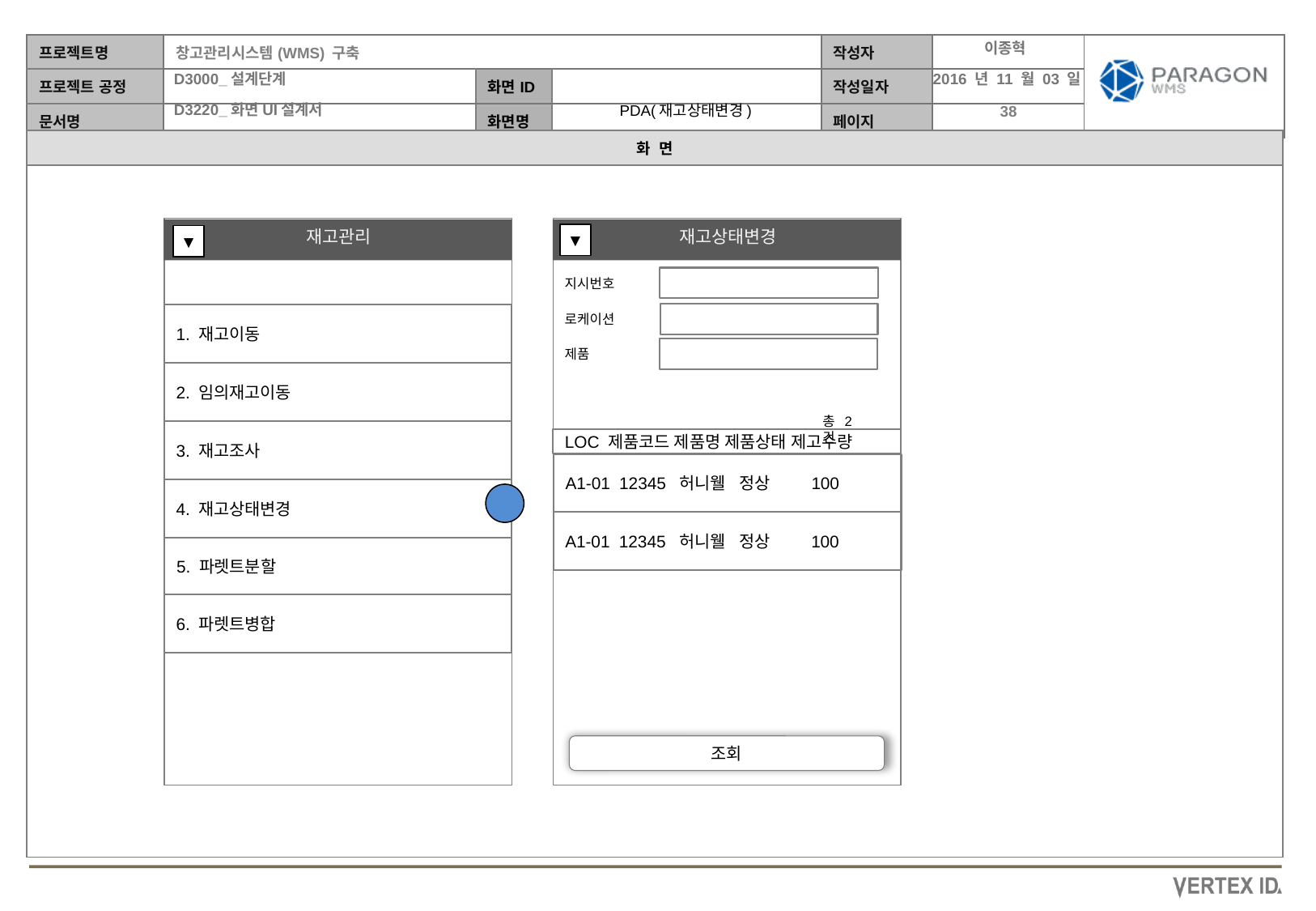

이종혁
2016 년 11 월 03 일
PDA(재고상태변경)

재고관리
재고상태변경
▼
▼

지시번호

1. 재고이동
로케이션

제품
2. 임의재고이동
총2건
3. 재고조사
LOC 제품코드 제품명 제품상태 제고수량
A1-01  12345  허니웰   정상        100
4. 재고상태변경

A1-01  12345  허니웰   정상        100
5. 파렛트분할
6. 파렛트병합
조회